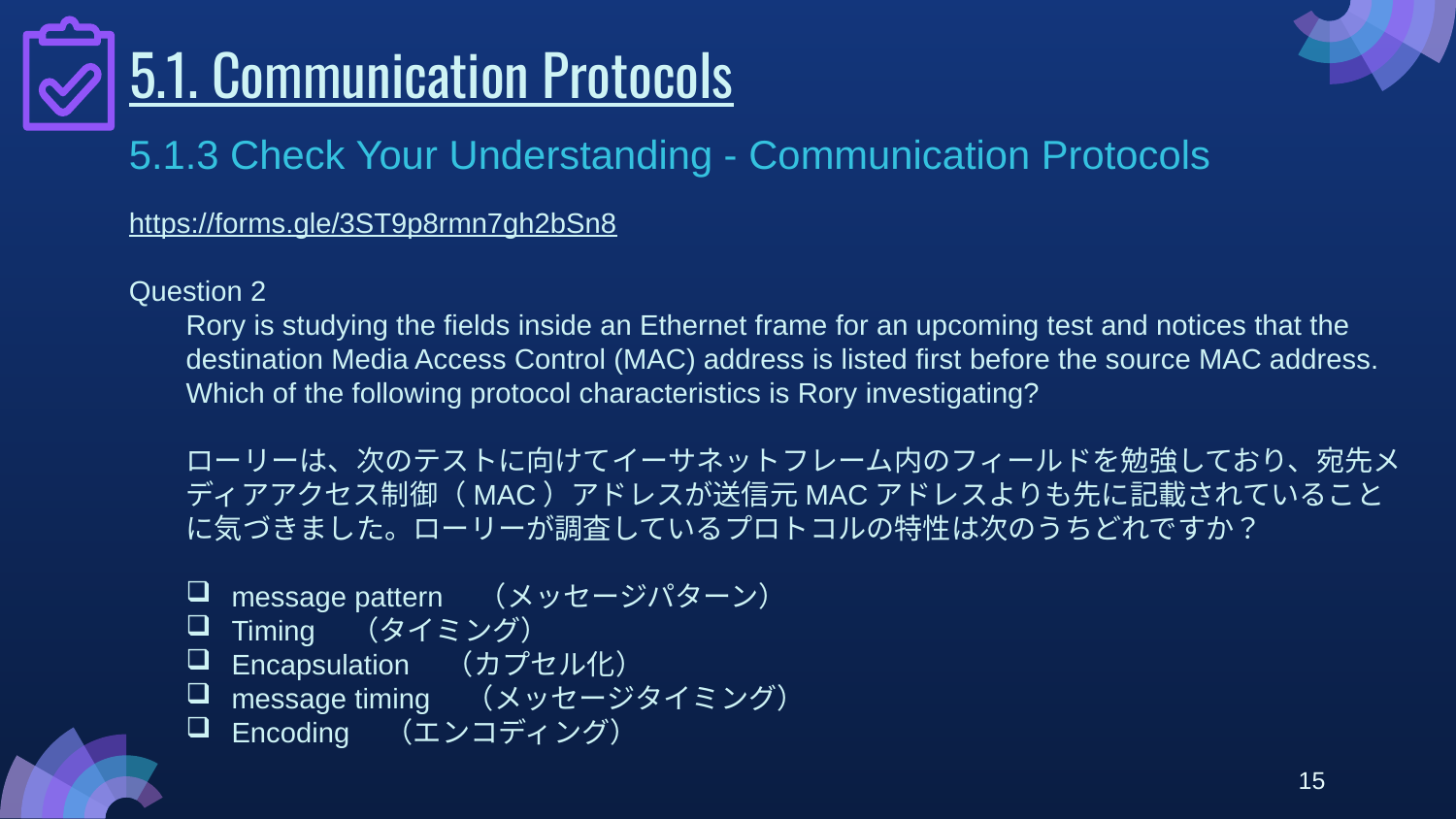

# 5.1. Communication Protocols
5.1.3 Check Your Understanding - Communication Protocols
https://forms.gle/3ST9p8rmn7gh2bSn8

Question 2
Rory is studying the fields inside an Ethernet frame for an upcoming test and notices that the destination Media Access Control (MAC) address is listed first before the source MAC address. Which of the following protocol characteristics is Rory investigating?

ローリーは、次のテストに向けてイーサネットフレーム内のフィールドを勉強しており、宛先メディアアクセス制御（MAC）アドレスが送信元MACアドレスよりも先に記載されていることに気づきました。ローリーが調査しているプロトコルの特性は次のうちどれですか？

message pattern　（メッセージパターン）
Timing　（タイミング）
Encapsulation　（カプセル化）
message timing　（メッセージタイミング）
Encoding　（エンコディング）
15